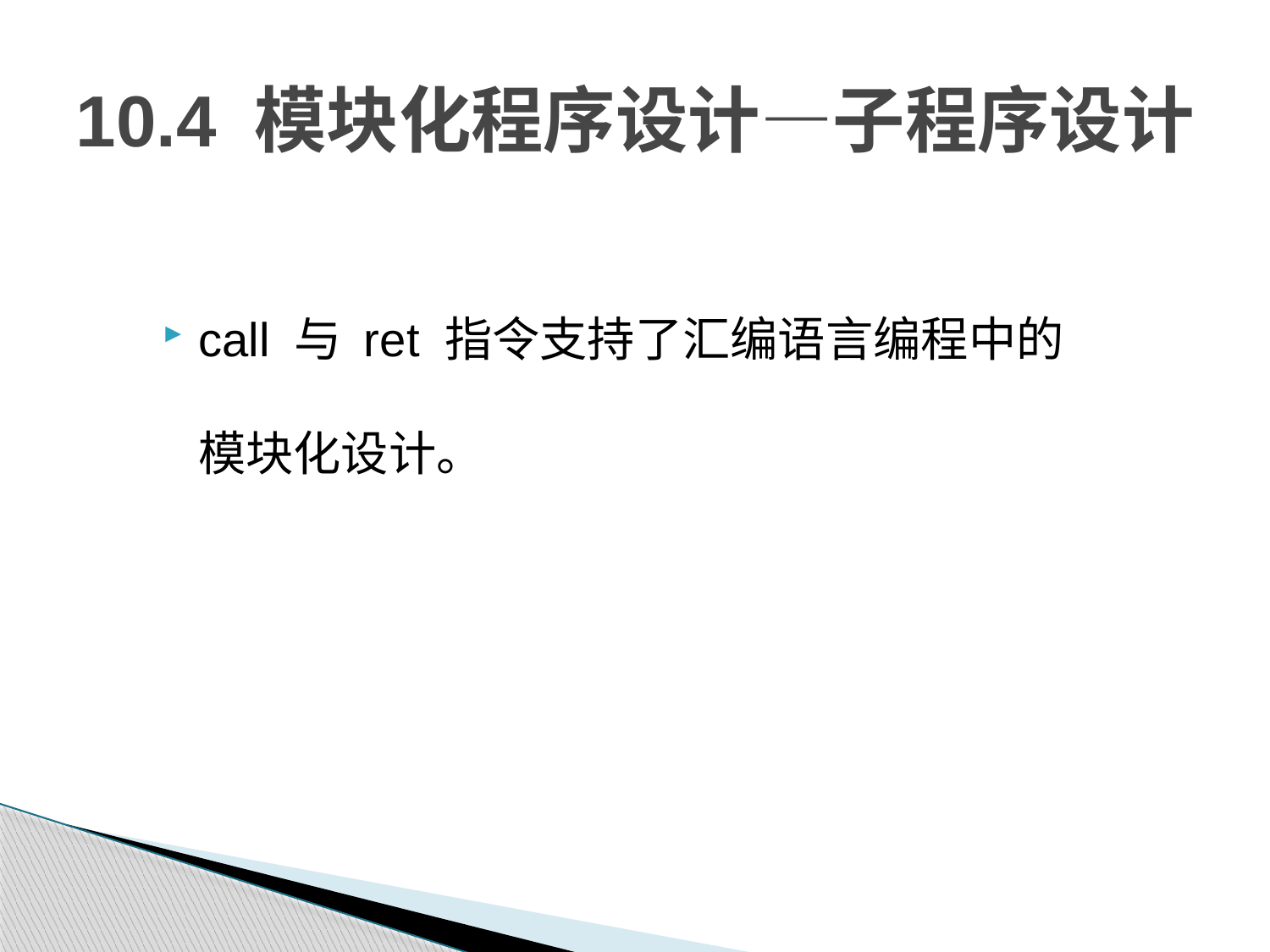

# 10.4 模块化程序设计—子程序设计
call 与 ret 指令支持了汇编语言编程中的模块化设计。